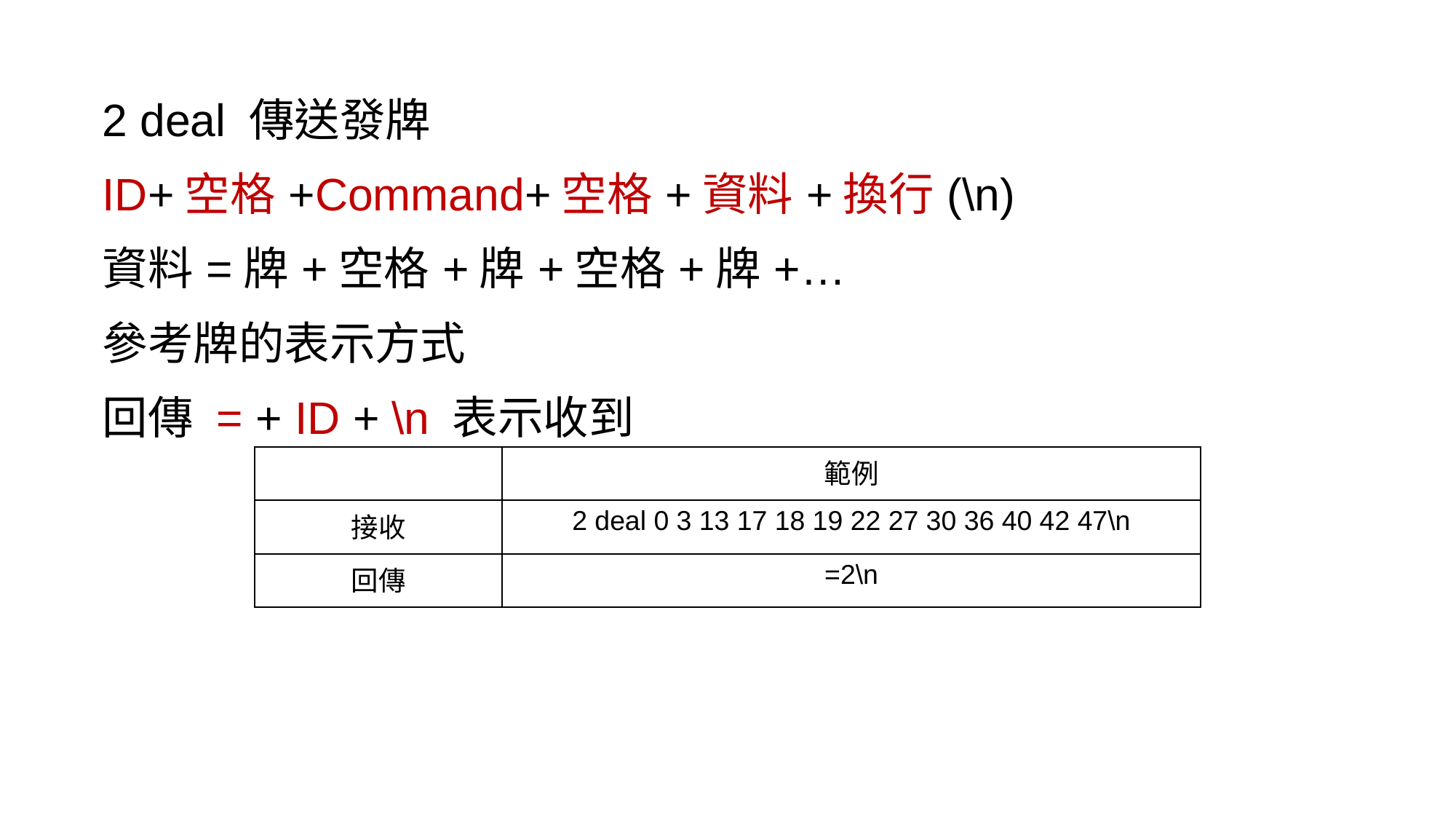

2 deal 傳送發牌
ID+空格+Command+空格+資料+換行(\n)
資料=牌+空格+牌+空格+牌+…
參考牌的表示方式
回傳 = + ID + \n 表示收到
|  | 範例 |
| --- | --- |
| 接收 | 2 deal 0 3 13 17 18 19 22 27 30 36 40 42 47\n |
| 回傳 | =2\n |